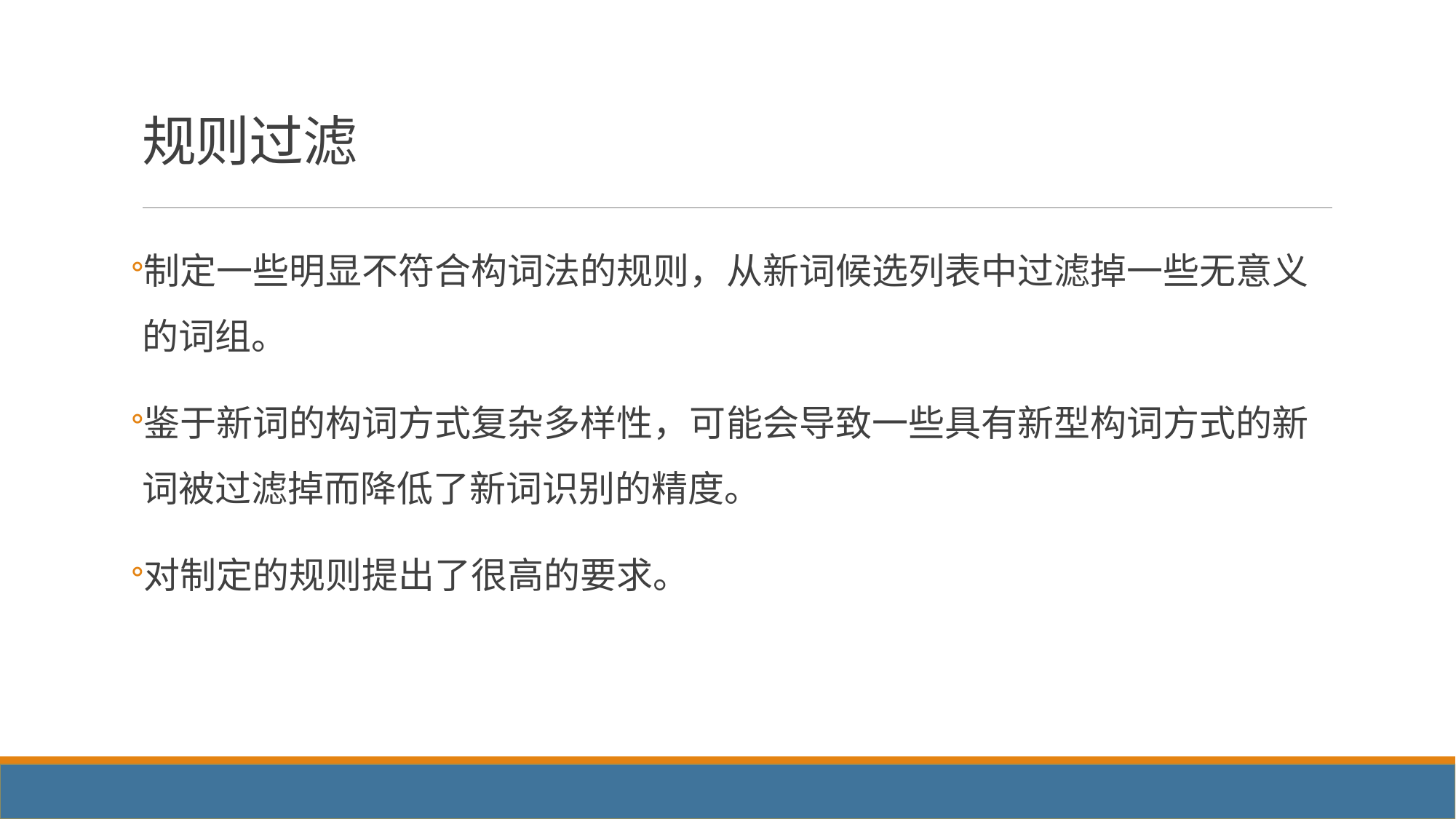

# 规则过滤
制定一些明显不符合构词法的规则，从新词候选列表中过滤掉一些无意义的词组。
鉴于新词的构词方式复杂多样性，可能会导致一些具有新型构词方式的新词被过滤掉而降低了新词识别的精度。
对制定的规则提出了很高的要求。